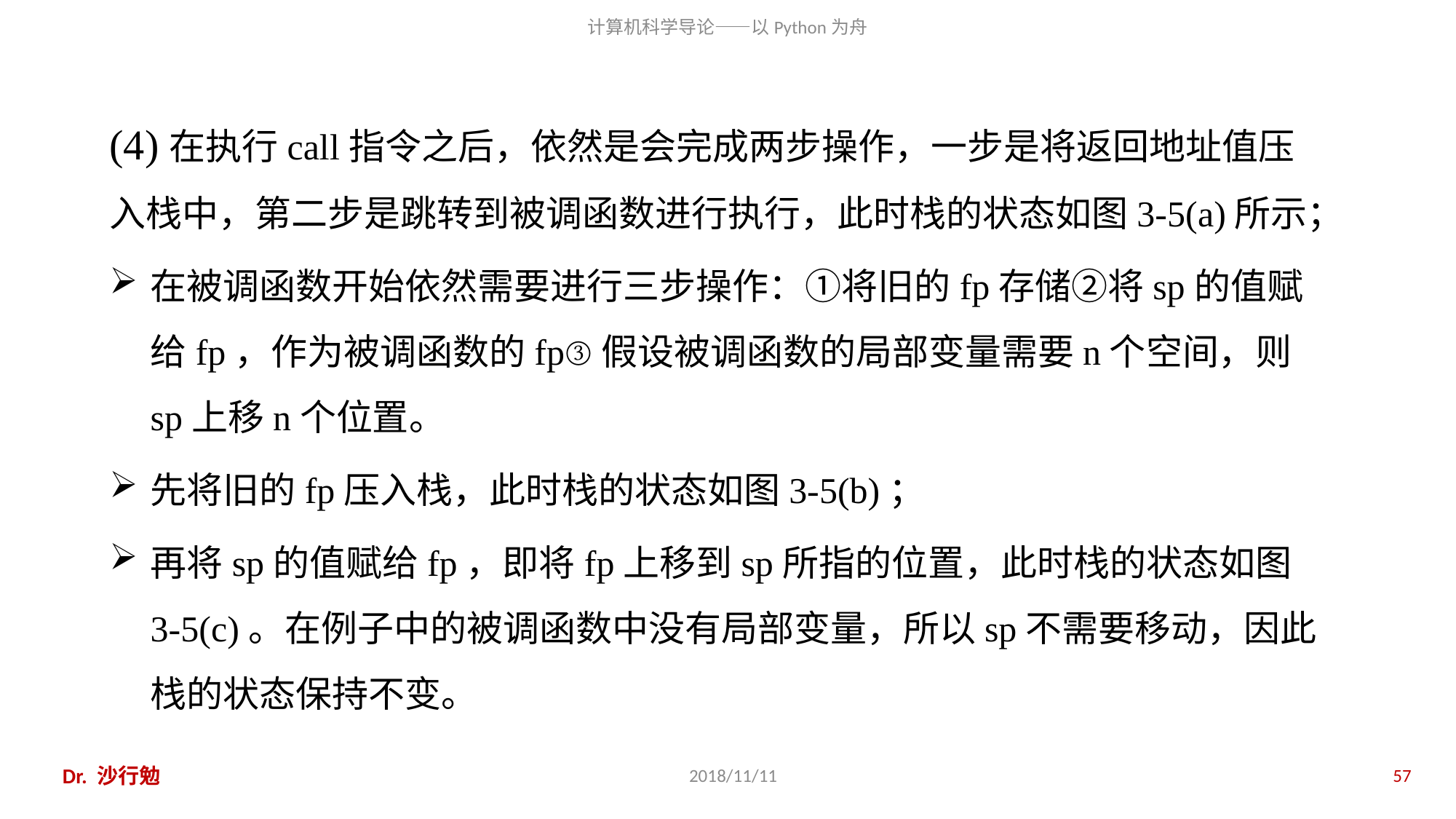

(4)在执行call指令之后，依然是会完成两步操作，一步是将返回地址值压入栈中，第二步是跳转到被调函数进行执行，此时栈的状态如图3-5(a)所示；
在被调函数开始依然需要进行三步操作：①将旧的fp存储②将sp的值赋给fp，作为被调函数的fp③假设被调函数的局部变量需要n个空间，则sp上移n个位置。
先将旧的fp压入栈，此时栈的状态如图3-5(b)；
再将sp的值赋给fp，即将fp上移到sp所指的位置，此时栈的状态如图3-5(c)。在例子中的被调函数中没有局部变量，所以sp不需要移动，因此栈的状态保持不变。

Dr. 沙行勉
2018/11/11
57